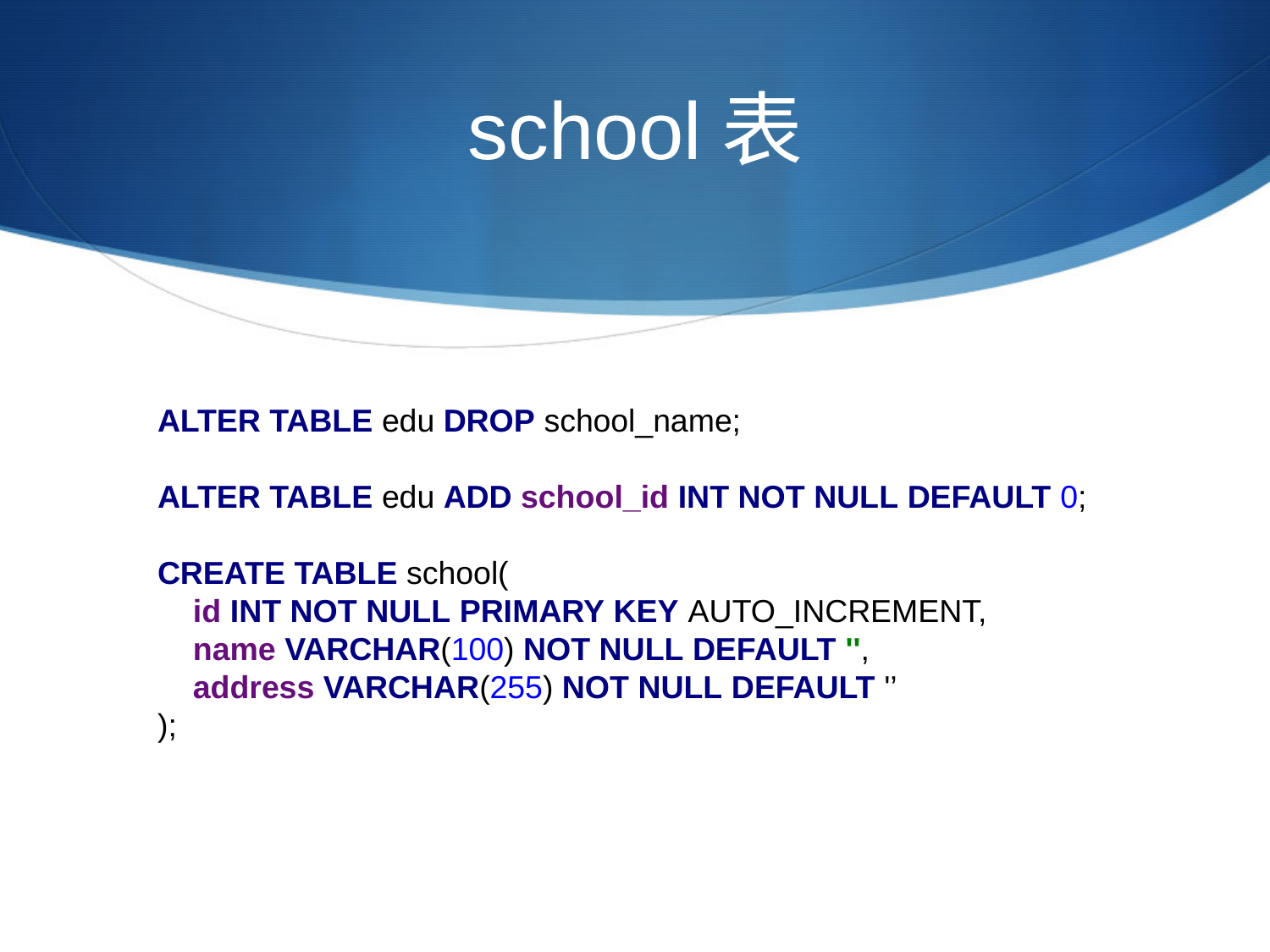

# school表
ALTER TABLE edu DROP school_name;
ALTER TABLE edu ADD school_id INT NOT NULL DEFAULT 0;
CREATE TABLE school(
    id INT NOT NULL PRIMARY KEY AUTO_INCREMENT, 
    name VARCHAR(100) NOT NULL DEFAULT '', 
    address VARCHAR(255) NOT NULL DEFAULT '’
);